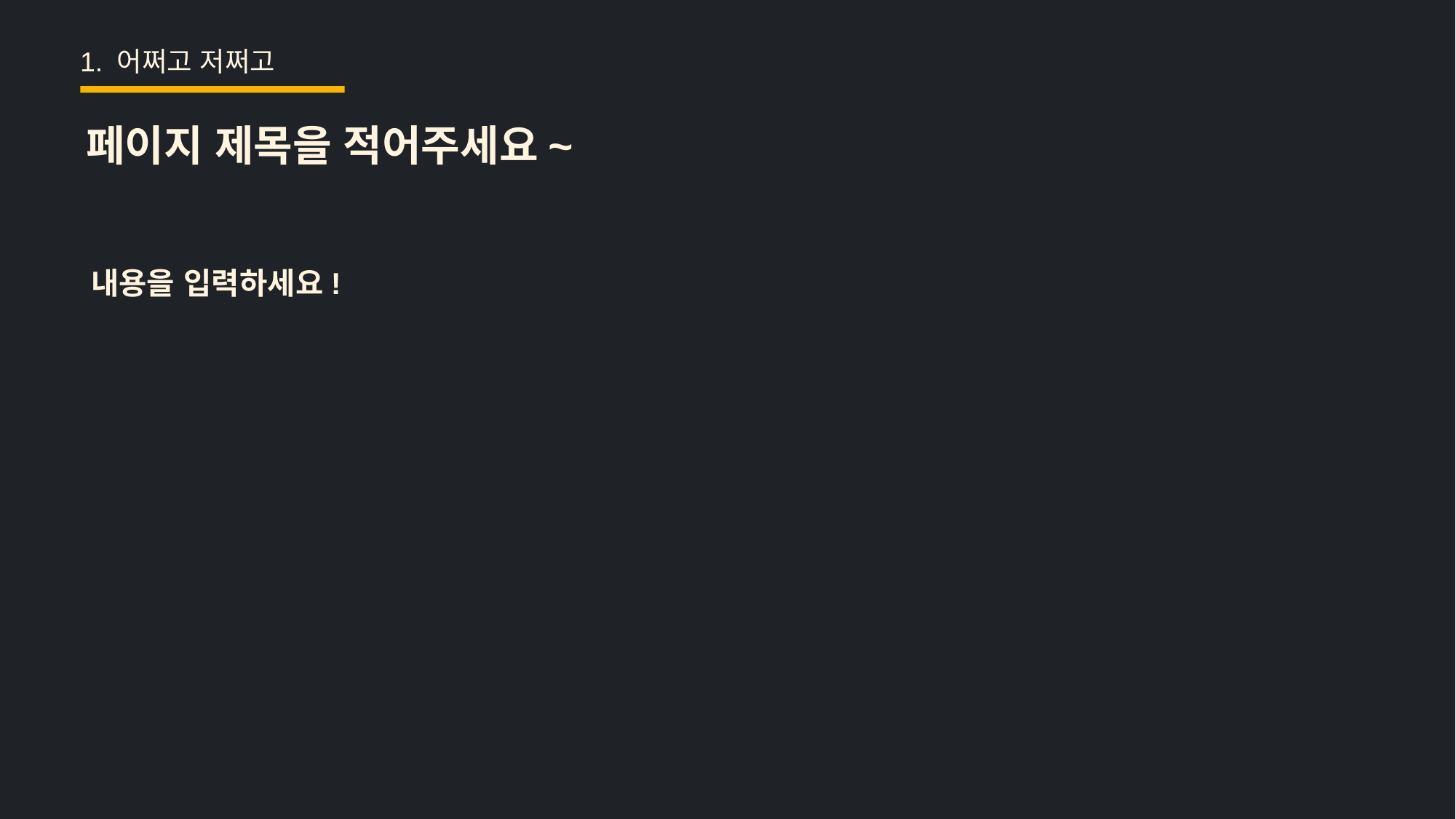

1. 어쩌고 저쩌고

페이지 제목을 적어주세요~
내용을 입력하세요!